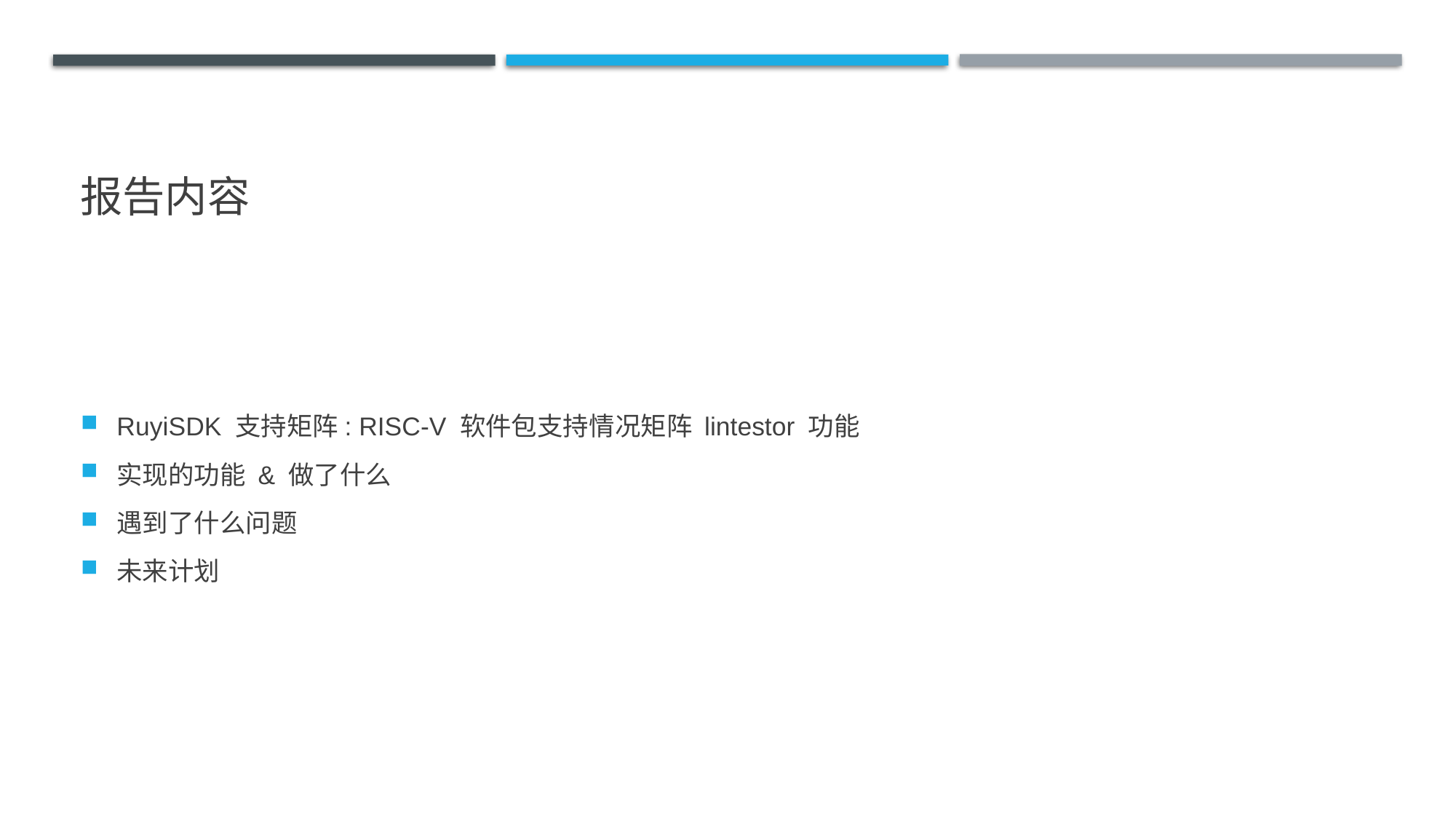

# 报告内容
RuyiSDK 支持矩阵: RISC-V 软件包支持情况矩阵 lintestor 功能
实现的功能 & 做了什么
遇到了什么问题
未来计划